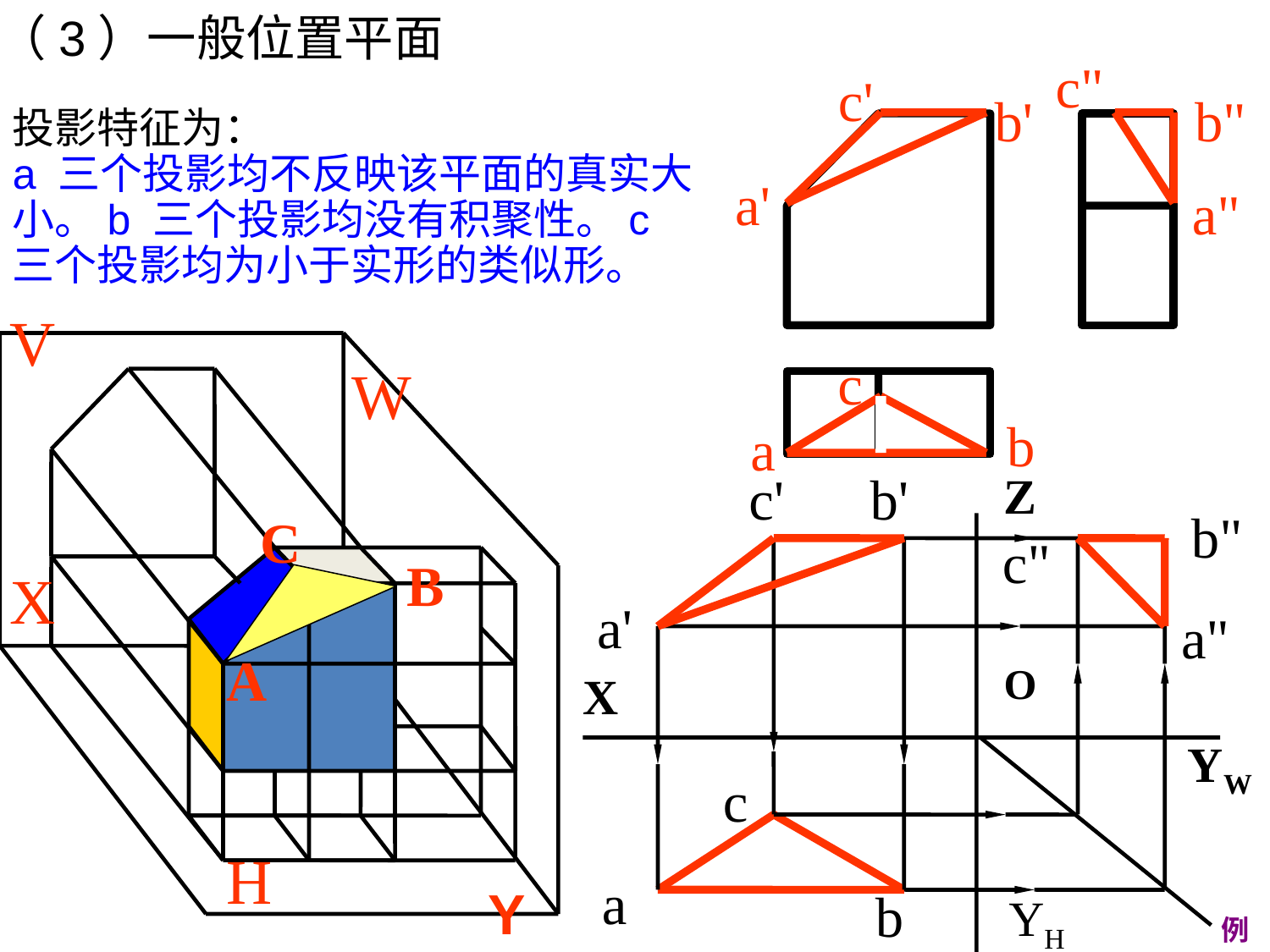

（3）一般位置平面

投影特征为：
a 三个投影均不反映该平面的真实大小。b 三个投影均没有积聚性。c 三个投影均为小于实形的类似形。
c"
b"

a"
c'
b'

a'
c

b
a

V

W
X
H
C
B

A
Y
c'
b'
Z
b"

c"

a'
a"
O
X
YW

c

a
b
YH
例